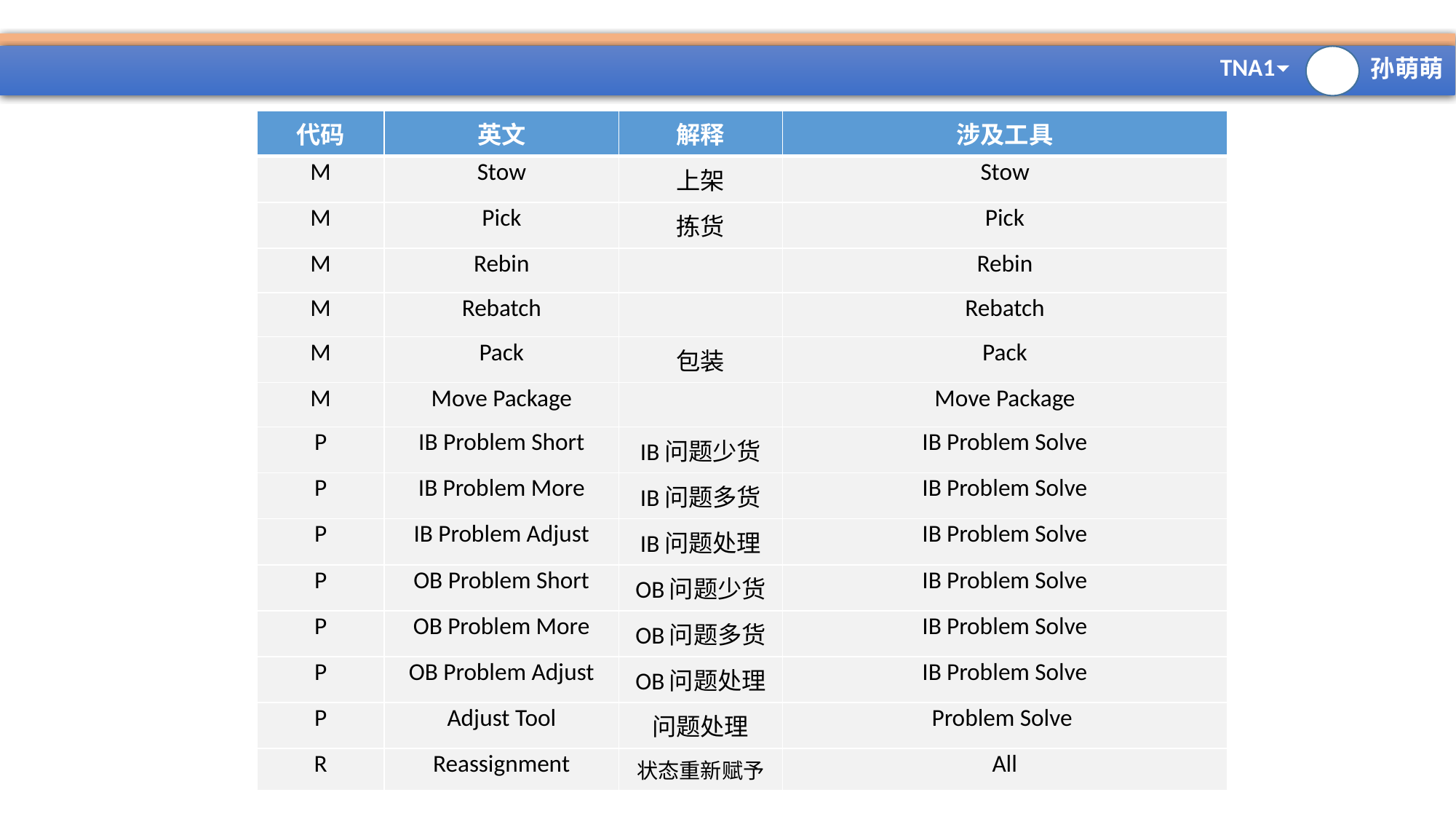

#
| 代码 | 英文 | 解释 | 涉及工具 |
| --- | --- | --- | --- |
| M | Stow | 上架 | Stow |
| M | Pick | 拣货 | Pick |
| M | Rebin |  | Rebin |
| M | Rebatch |  | Rebatch |
| M | Pack | 包装 | Pack |
| M | Move Package |  | Move Package |
| P | IB Problem Short | IB问题少货 | IB Problem Solve |
| P | IB Problem More | IB问题多货 | IB Problem Solve |
| P | IB Problem Adjust | IB问题处理 | IB Problem Solve |
| P | OB Problem Short | OB问题少货 | IB Problem Solve |
| P | OB Problem More | OB问题多货 | IB Problem Solve |
| P | OB Problem Adjust | OB问题处理 | IB Problem Solve |
| P | Adjust Tool | 问题处理 | Problem Solve |
| R | Reassignment | 状态重新赋予 | All |